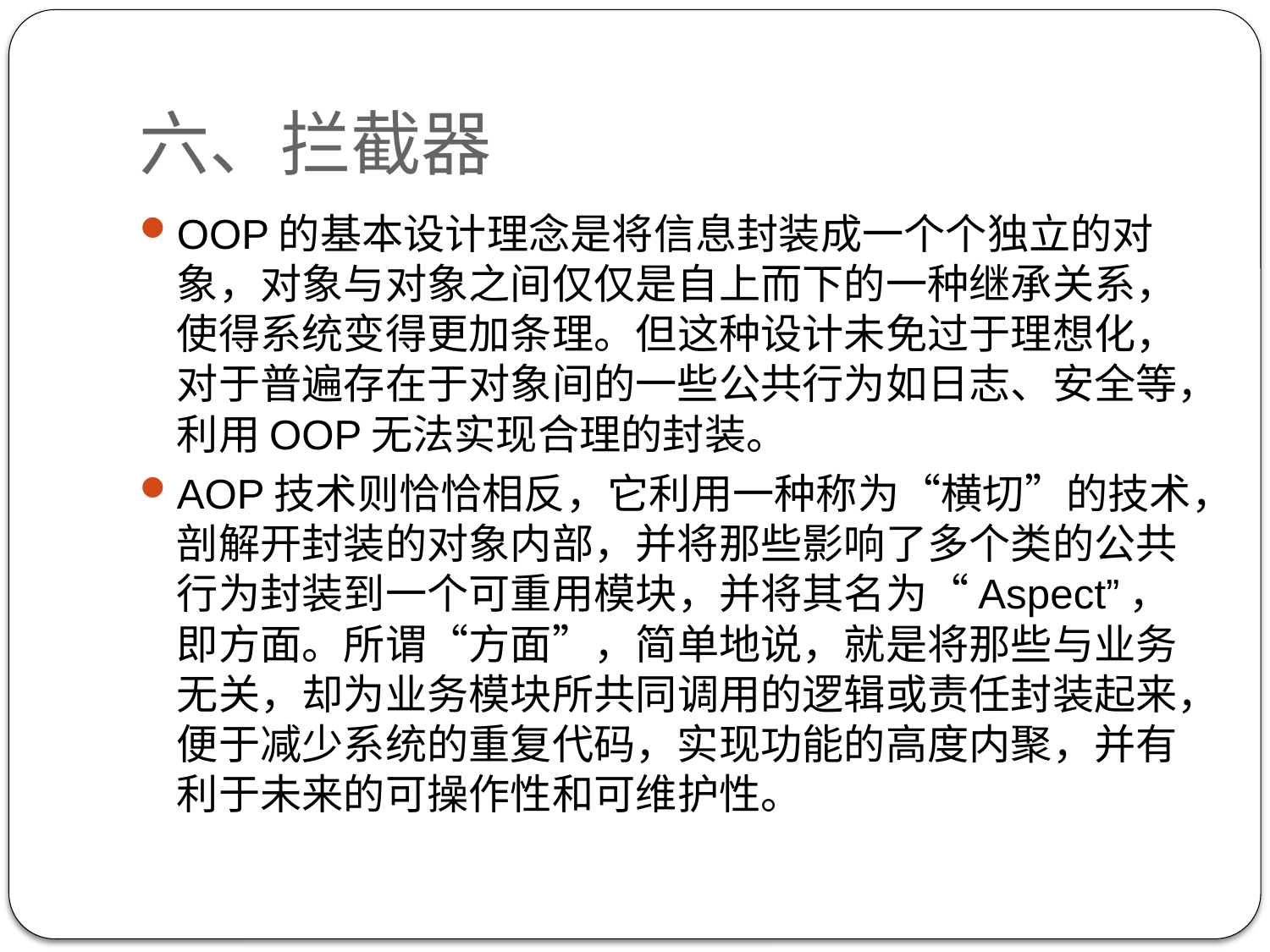

# 六、拦截器
OOP的基本设计理念是将信息封装成一个个独立的对象，对象与对象之间仅仅是自上而下的一种继承关系，使得系统变得更加条理。但这种设计未免过于理想化，对于普遍存在于对象间的一些公共行为如日志、安全等，利用OOP无法实现合理的封装。
AOP技术则恰恰相反，它利用一种称为“横切”的技术，剖解开封装的对象内部，并将那些影响了多个类的公共行为封装到一个可重用模块，并将其名为“Aspect”，即方面。所谓“方面”，简单地说，就是将那些与业务无关，却为业务模块所共同调用的逻辑或责任封装起来，便于减少系统的重复代码，实现功能的高度内聚，并有利于未来的可操作性和可维护性。